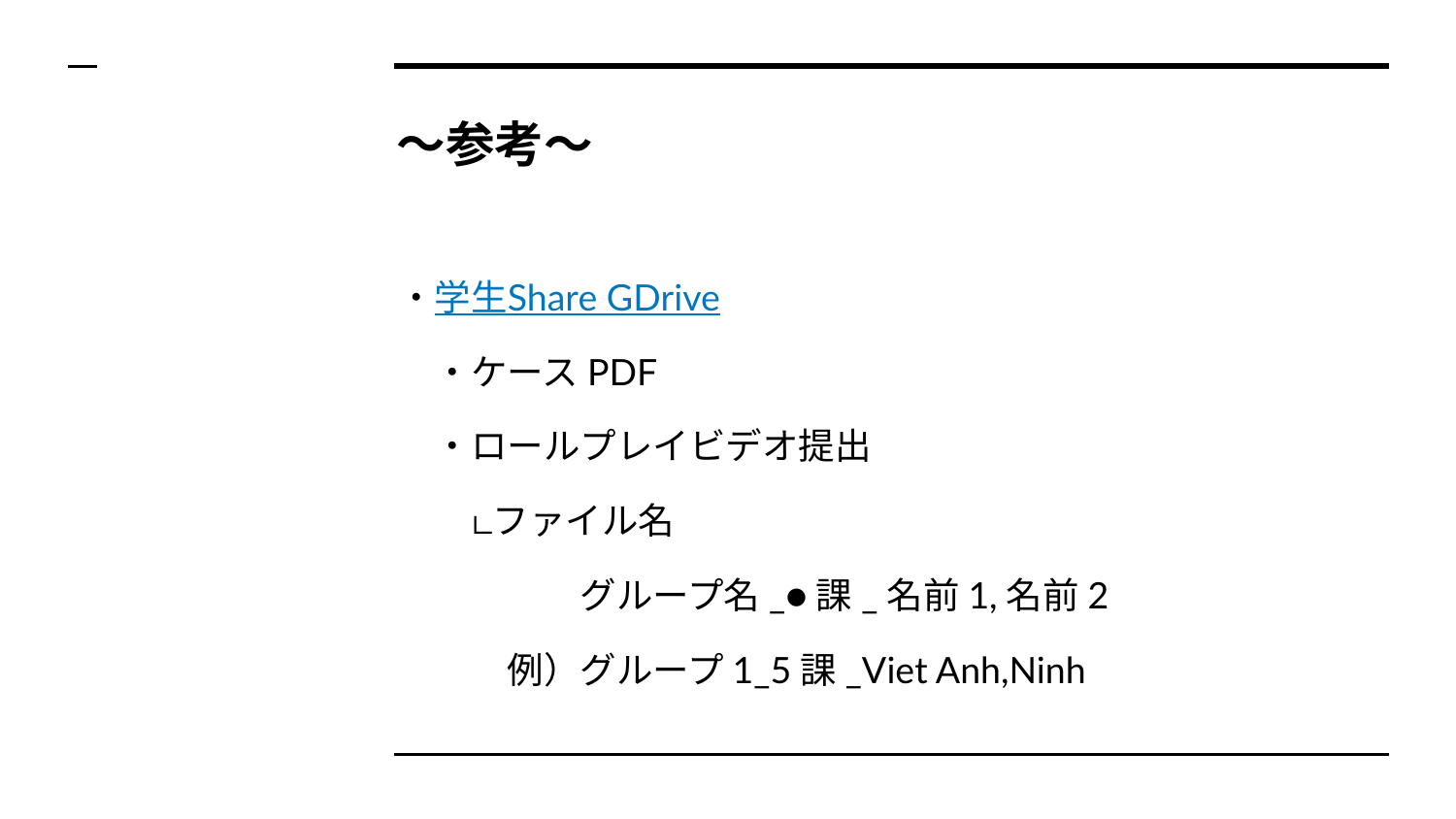

# ～参考～
・学生Share GDrive
　・ケースPDF
　・ロールプレイビデオ提出
　　∟ファイル名
　　　　　グループ名_●課_名前1,名前2
　　　例）グループ1_5課_Viet Anh,Ninh